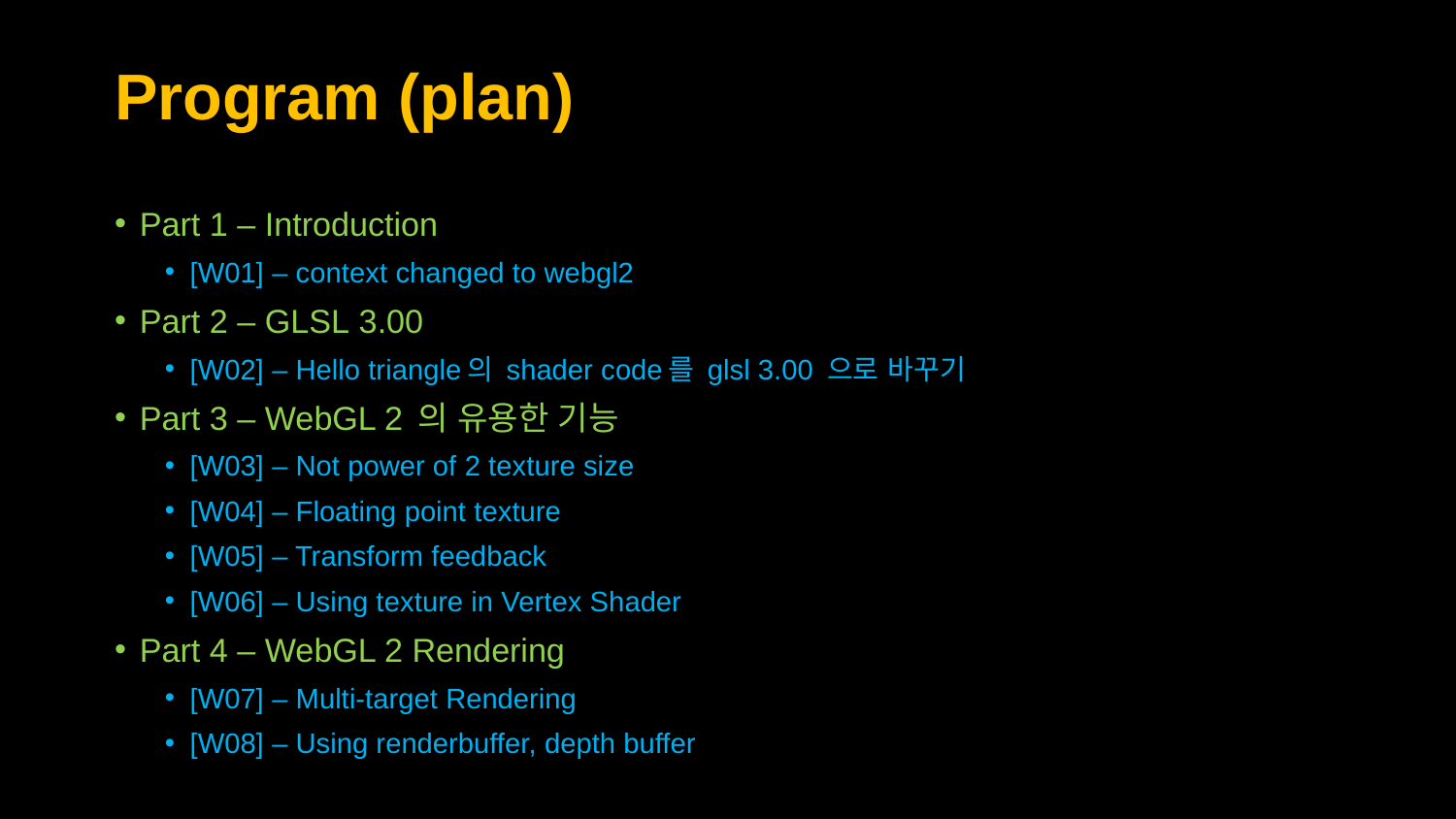

# Program (plan)
Part 1 – Introduction
[W01] – context changed to webgl2
Part 2 – GLSL 3.00
[W02] – Hello triangle의 shader code를 glsl 3.00 으로 바꾸기
Part 3 – WebGL 2 의 유용한 기능
[W03] – Not power of 2 texture size
[W04] – Floating point texture
[W05] – Transform feedback
[W06] – Using texture in Vertex Shader
Part 4 – WebGL 2 Rendering
[W07] – Multi-target Rendering
[W08] – Using renderbuffer, depth buffer